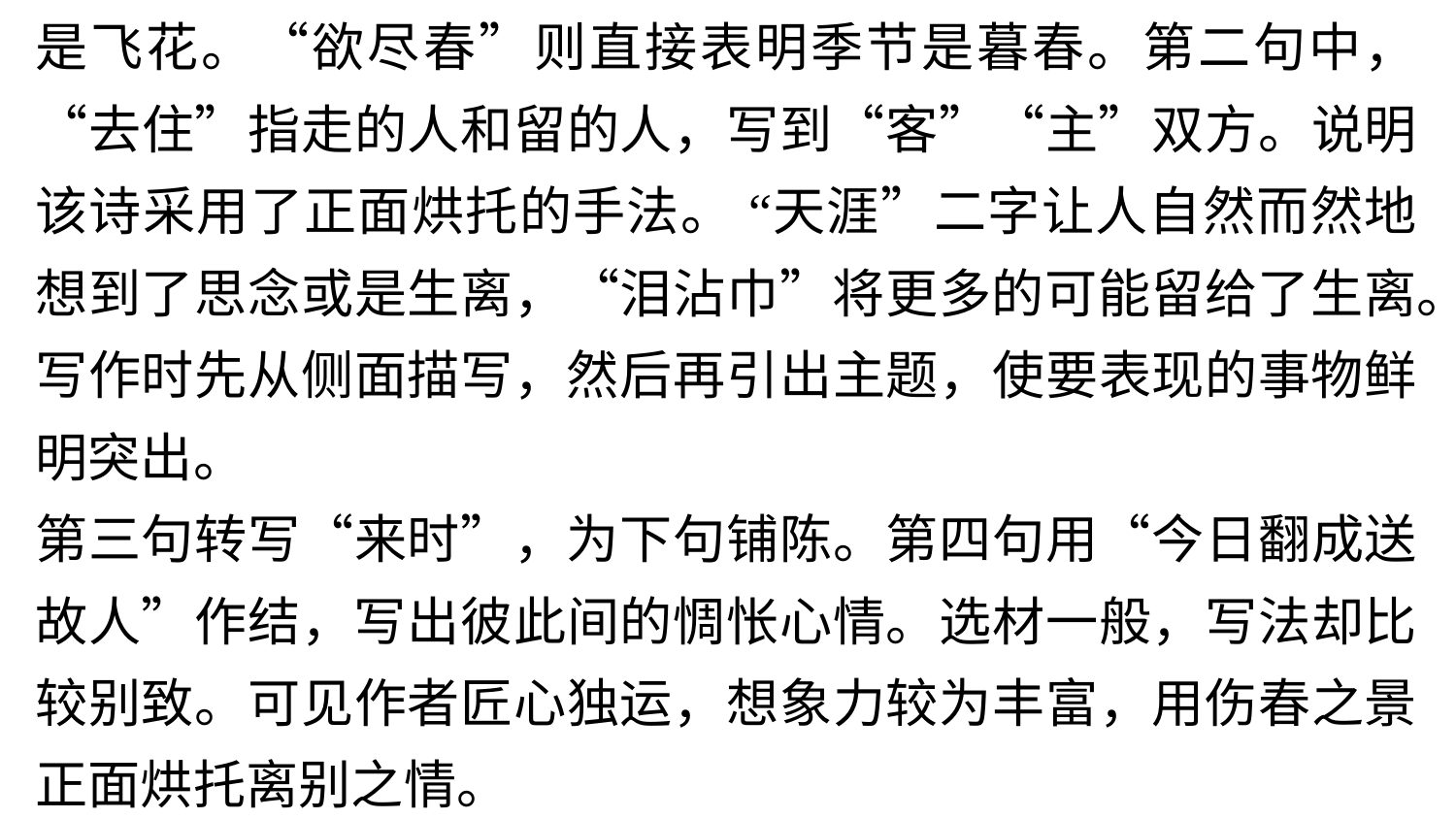

是飞花。“欲尽春”则直接表明季节是暮春。第二句中，“去住”指走的人和留的人，写到“客”“主”双方。说明该诗采用了正面烘托的手法。 “天涯”二字让人自然而然地想到了思念或是生离，“泪沾巾”将更多的可能留给了生离。写作时先从侧面描写，然后再引出主题，使要表现的事物鲜明突出。
第三句转写“来时”，为下句铺陈。第四句用“今日翻成送故人”作结，写出彼此间的惆怅心情。选材一般，写法却比较别致。可见作者匠心独运，想象力较为丰富，用伤春之景正面烘托离别之情。